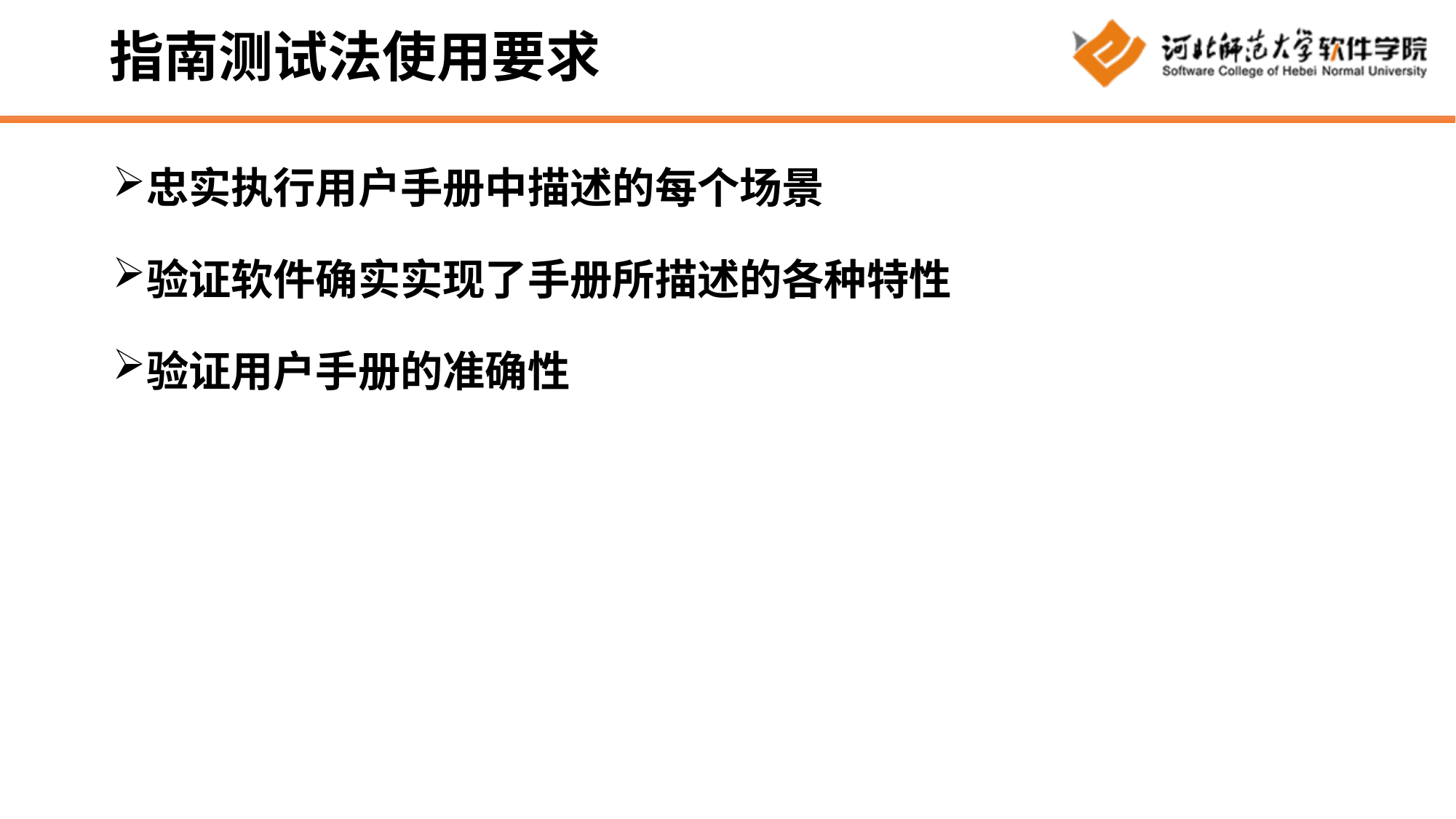

# 指南测试法使用要求
忠实执行用户手册中描述的每个场景
验证软件确实实现了手册所描述的各种特性
验证用户手册的准确性